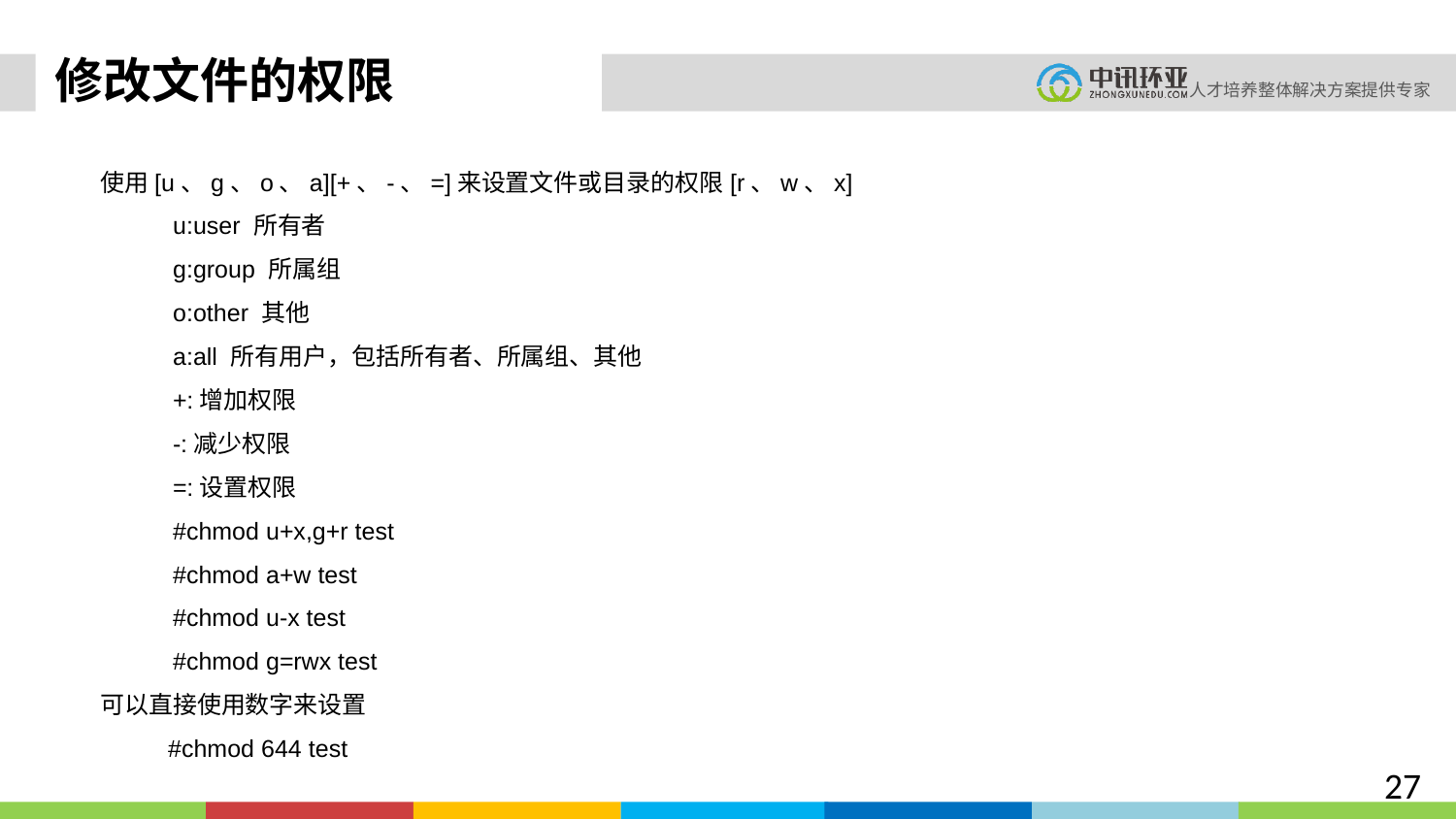

修改文件的权限
使用[u、g、o、a][+、-、=]来设置文件或目录的权限[r、w、x]
u:user 所有者
g:group 所属组
o:other 其他
a:all 所有用户，包括所有者、所属组、其他
+:增加权限
-:减少权限
=:设置权限
#chmod u+x,g+r test
#chmod a+w test
#chmod u-x test
#chmod g=rwx test
可以直接使用数字来设置
          #chmod 644 test
27